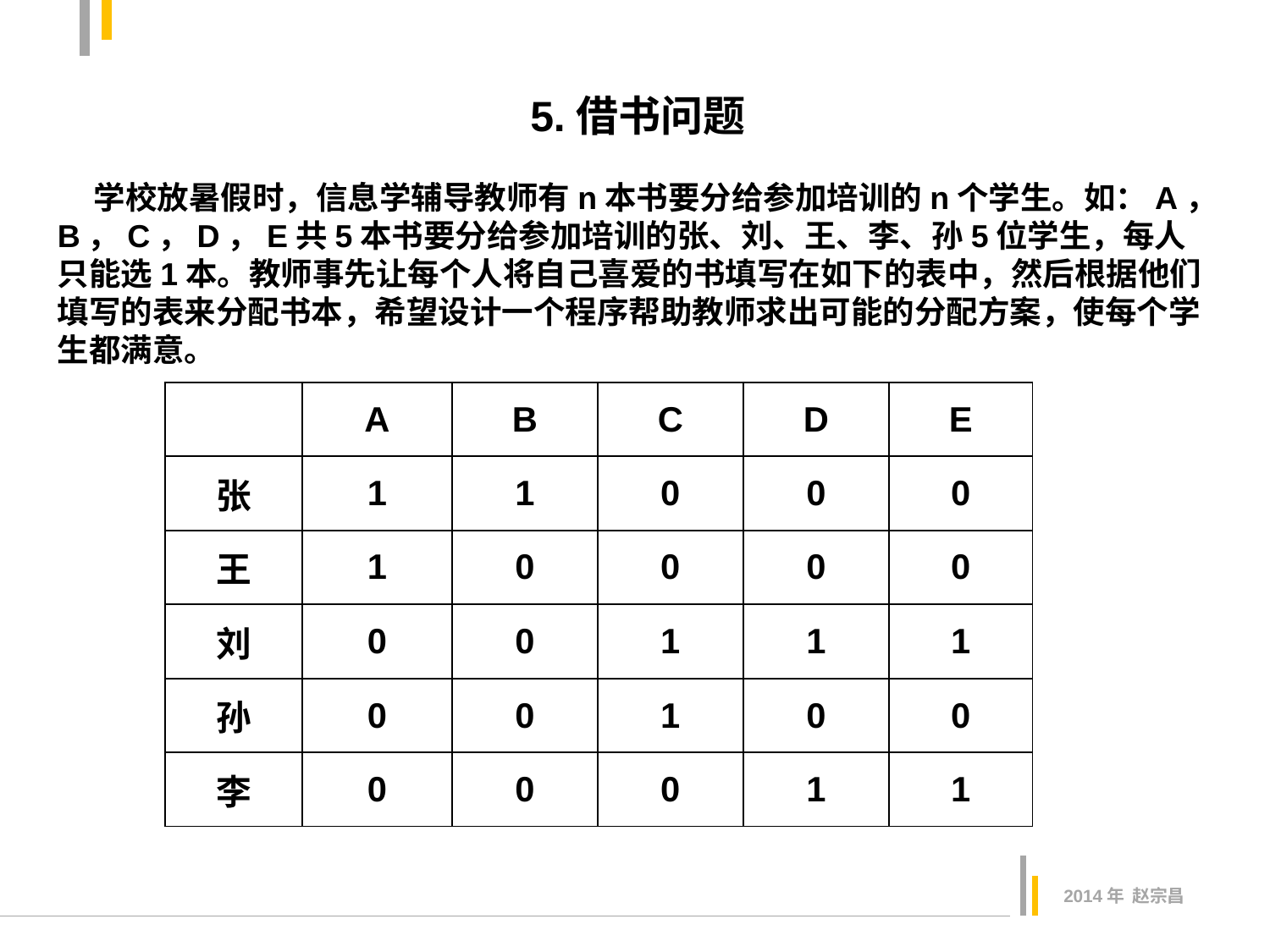

5.借书问题

    学校放暑假时，信息学辅导教师有n本书要分给参加培训的n个学生。如：A，B，C，D，E共5本书要分给参加培训的张、刘、王、李、孙5位学生，每人只能选1本。教师事先让每个人将自己喜爱的书填写在如下的表中，然后根据他们填写的表来分配书本，希望设计一个程序帮助教师求出可能的分配方案，使每个学生都满意。
|  | A | B | C | D | E |
| --- | --- | --- | --- | --- | --- |
| 张 | 1 | 1 | 0 | 0 | 0 |
| 王 | 1 | 0 | 0 | 0 | 0 |
| 刘 | 0 | 0 | 1 | 1 | 1 |
| 孙 | 0 | 0 | 1 | 0 | 0 |
| 李 | 0 | 0 | 0 | 1 | 1 |